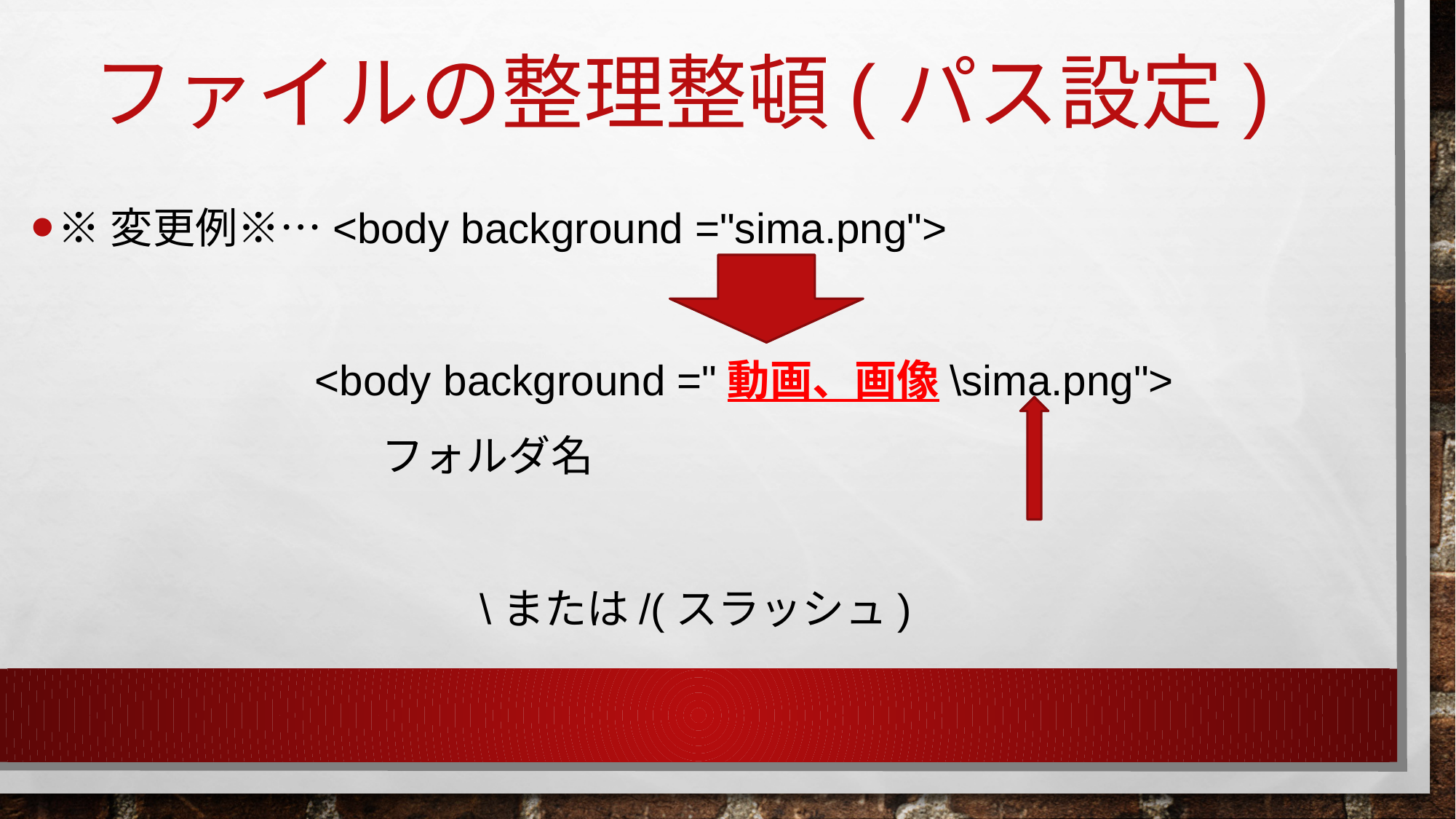

# ファイルの整理整頓(パス設定)
※変更例※…<body background ="sima.png">

 　　　　　　<body background ="動画、画像\sima.png">
                                    フォルダ名

                                      \または/(スラッシュ)